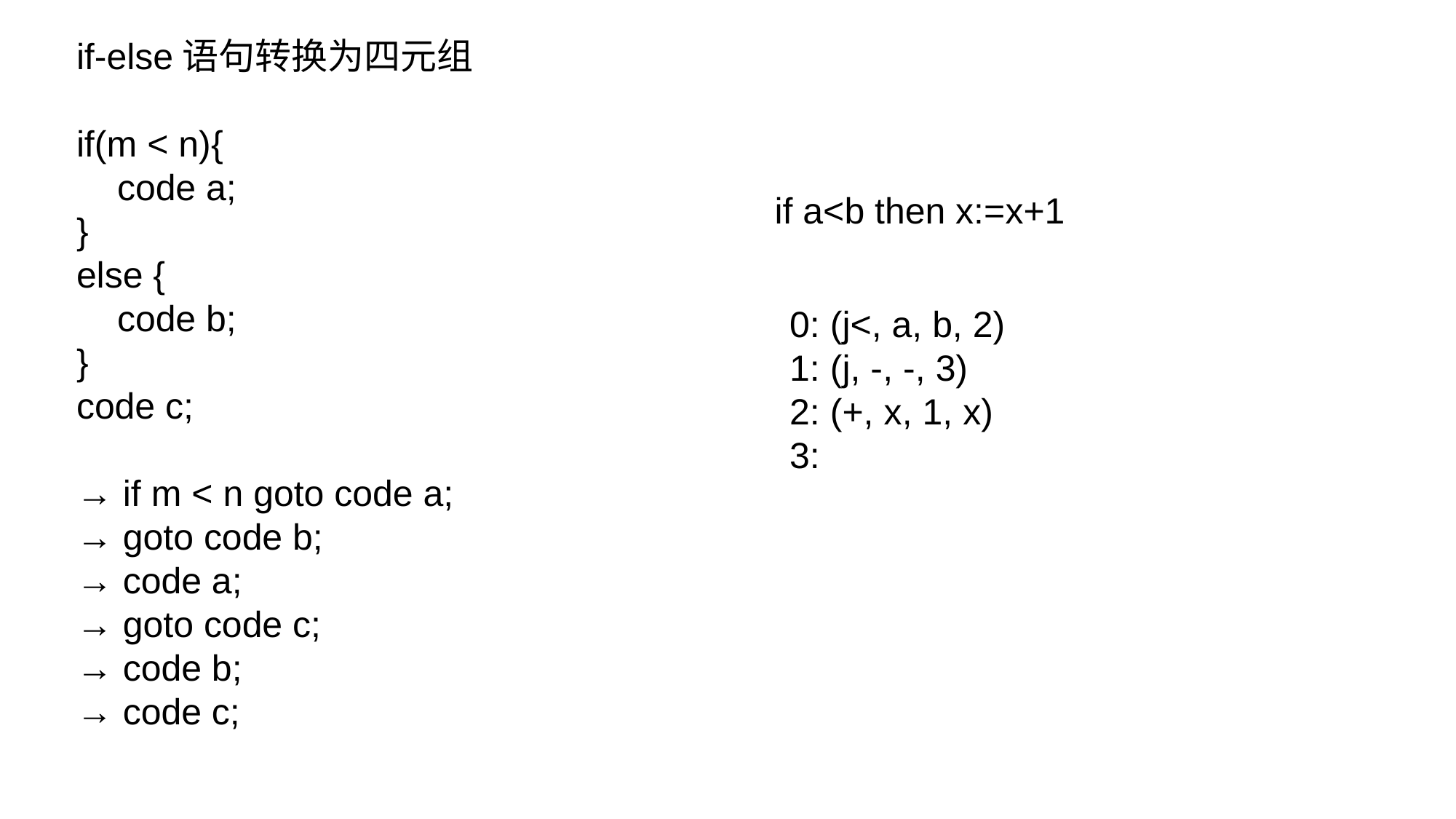

if-else语句转换为四元组

if(m < n){
    code a;
}
else {
    code b;
}
code c;

→ if m < n goto code a;
→ goto code b;
→ code a;
→ goto code c;
→ code b;
→ code c;
if a<b then x:=x+1
0: (j<, a, b, 2)
1: (j, -, -, 3)
2: (+, x, 1, x)
3: